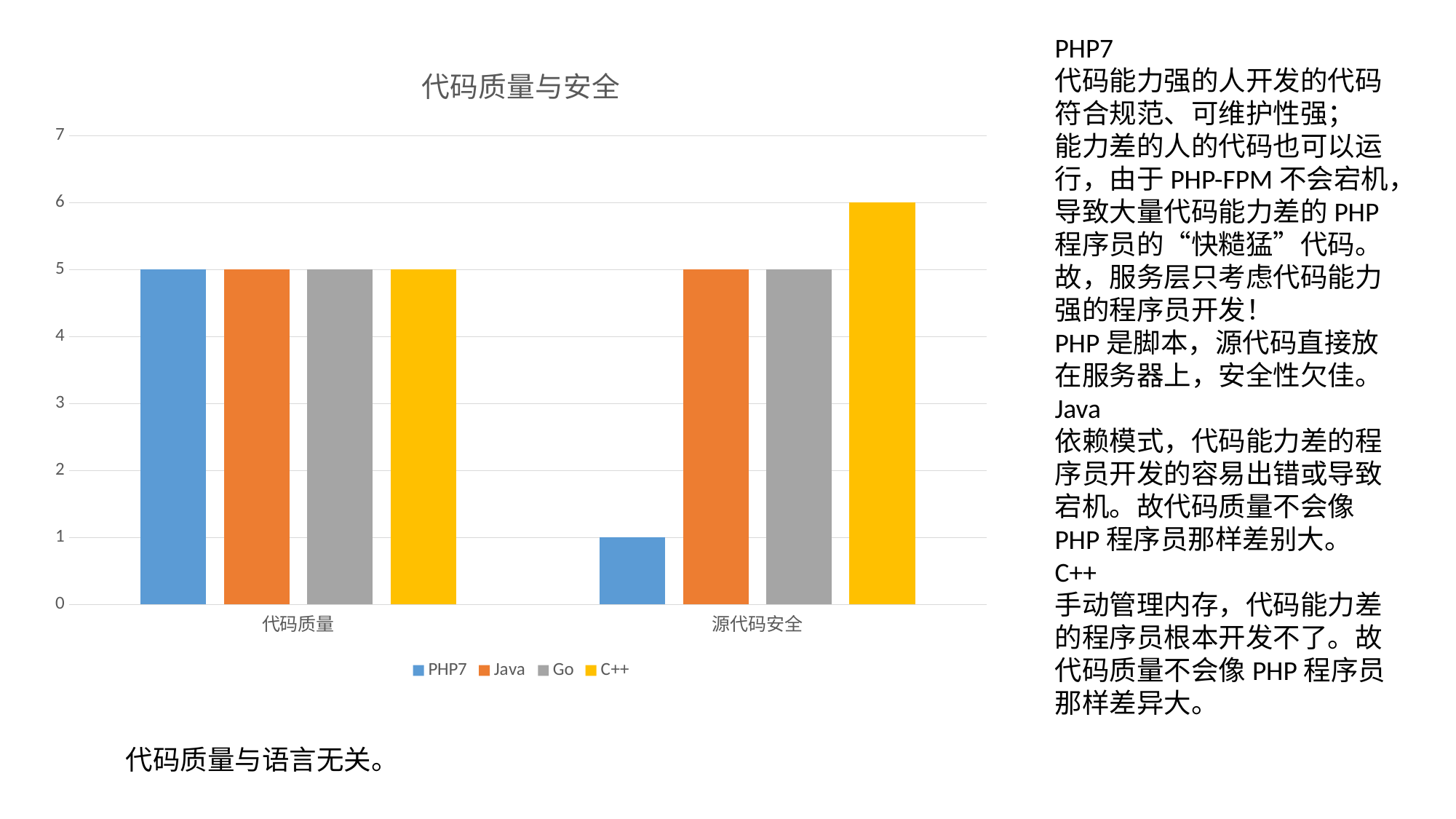

PHP7
代码能力强的人开发的代码符合规范、可维护性强；
能力差的人的代码也可以运行，由于PHP-FPM不会宕机，导致大量代码能力差的PHP程序员的“快糙猛”代码。
故，服务层只考虑代码能力强的程序员开发！
PHP是脚本，源代码直接放在服务器上，安全性欠佳。
Java
依赖模式，代码能力差的程序员开发的容易出错或导致宕机。故代码质量不会像PHP程序员那样差别大。
C++
手动管理内存，代码能力差的程序员根本开发不了。故代码质量不会像PHP程序员那样差异大。

### Chart: 代码质量与安全

| Category | PHP7 | Java | Go | C++ |
|---|---|---|---|---|
| 代码质量 | 5.0 | 5.0 | 5.0 | 5.0 |
| 源代码安全 | 1.0 | 5.0 | 5.0 | 6.0 |
代码质量与语言无关。